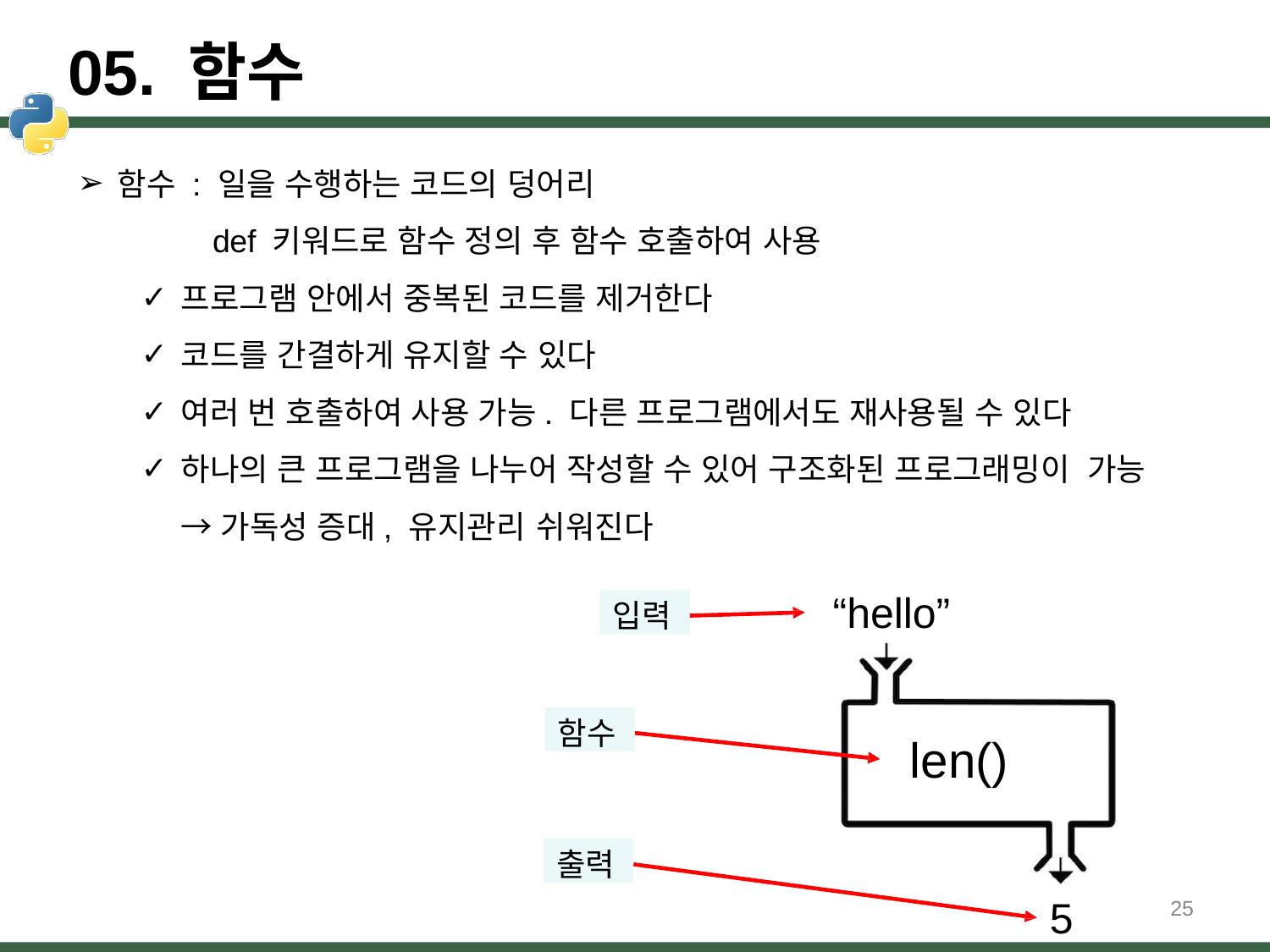

# 05. 함수

함수 : 일을 수행하는 코드의 덩어리
def 키워드로 함수 정의 후 함수 호출하여 사용
프로그램 안에서 중복된 코드를 제거한다
코드를 간결하게 유지할 수 있다
여러 번 호출하여 사용 가능. 다른 프로그램에서도 재사용될 수 있다
하나의 큰 프로그램을 나누어 작성할 수 있어 구조화된 프로그래밍이  가능 → 가독성 증대, 유지관리 쉬워진다
“hello”
입력

함수

len()

출력

5
25